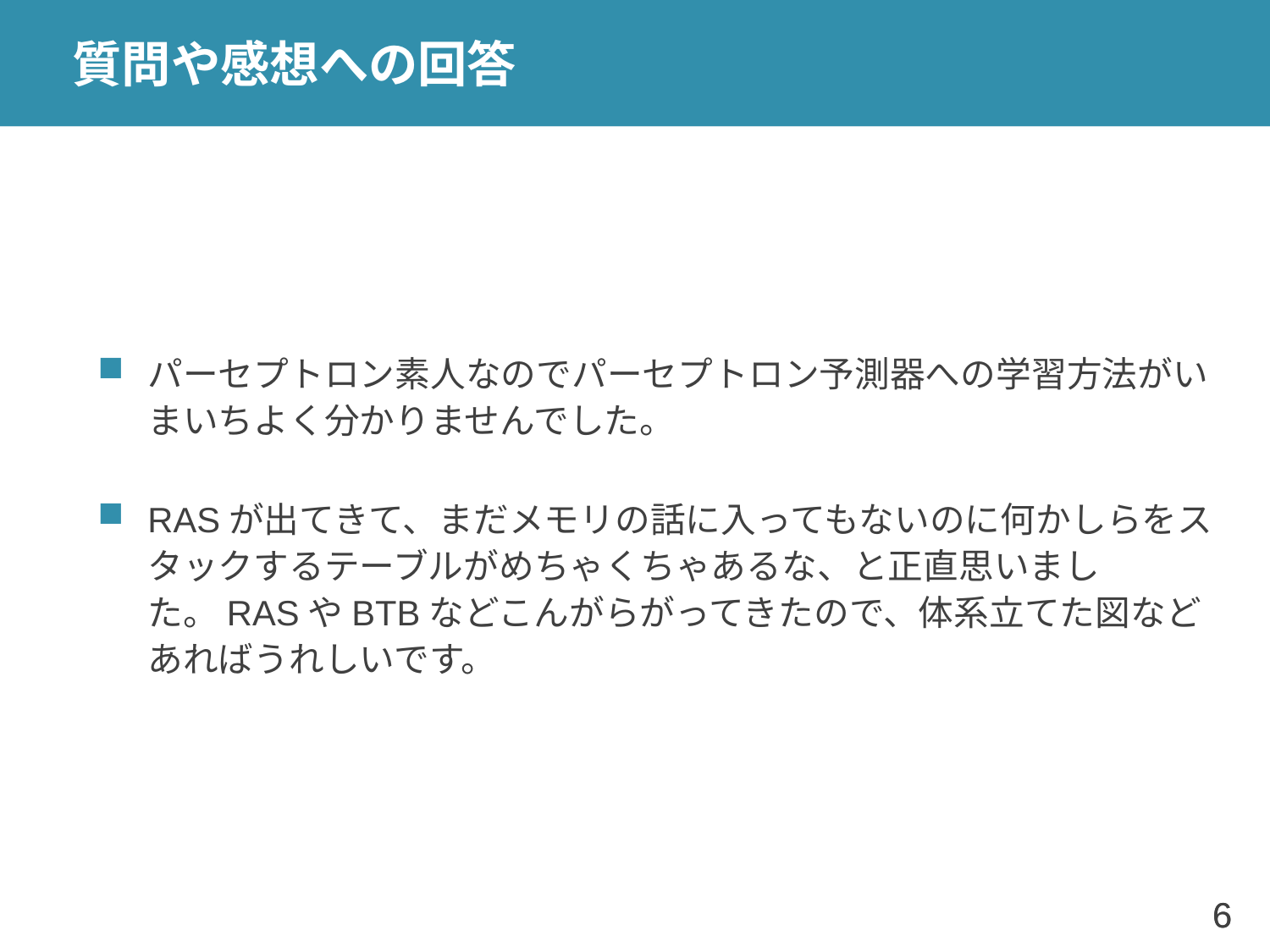

# 質問や感想への回答
パーセプトロン素人なのでパーセプトロン予測器への学習方法がいまいちよく分かりませんでした。
RASが出てきて、まだメモリの話に入ってもないのに何かしらをスタックするテーブルがめちゃくちゃあるな、と正直思いました。RASやBTBなどこんがらがってきたので、体系立てた図などあればうれしいです。